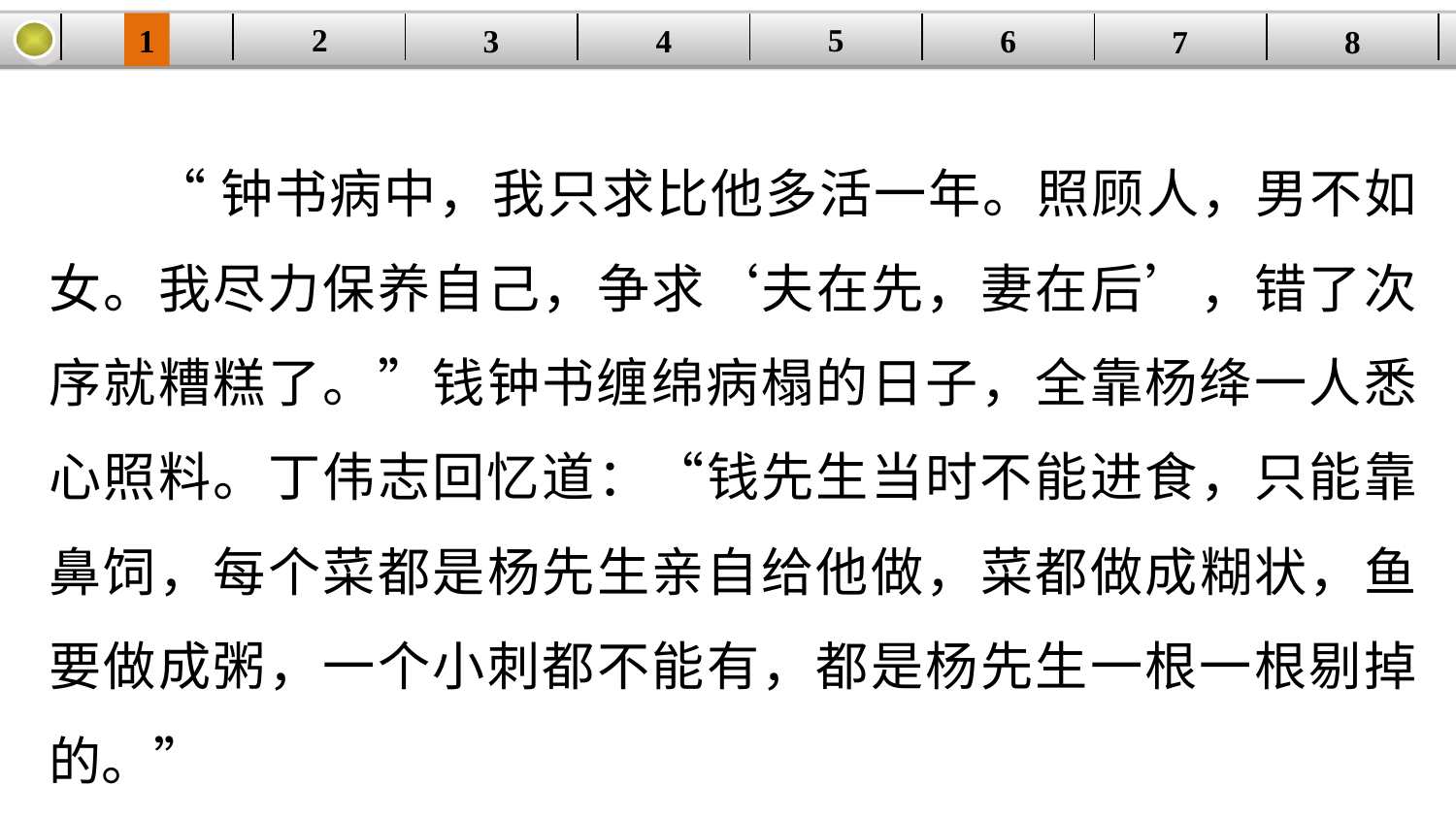

5
2
1
4
6
|  |  |  |  |  |  |  |  |
| --- | --- | --- | --- | --- | --- | --- | --- |
3
8
7

“钟书病中，我只求比他多活一年。照顾人，男不如女。我尽力保养自己，争求‘夫在先，妻在后’，错了次序就糟糕了。”钱钟书缠绵病榻的日子，全靠杨绛一人悉心照料。丁伟志回忆道：“钱先生当时不能进食，只能靠鼻饲，每个菜都是杨先生亲自给他做，菜都做成糊状，鱼要做成粥，一个小刺都不能有，都是杨先生一根一根剔掉的。”